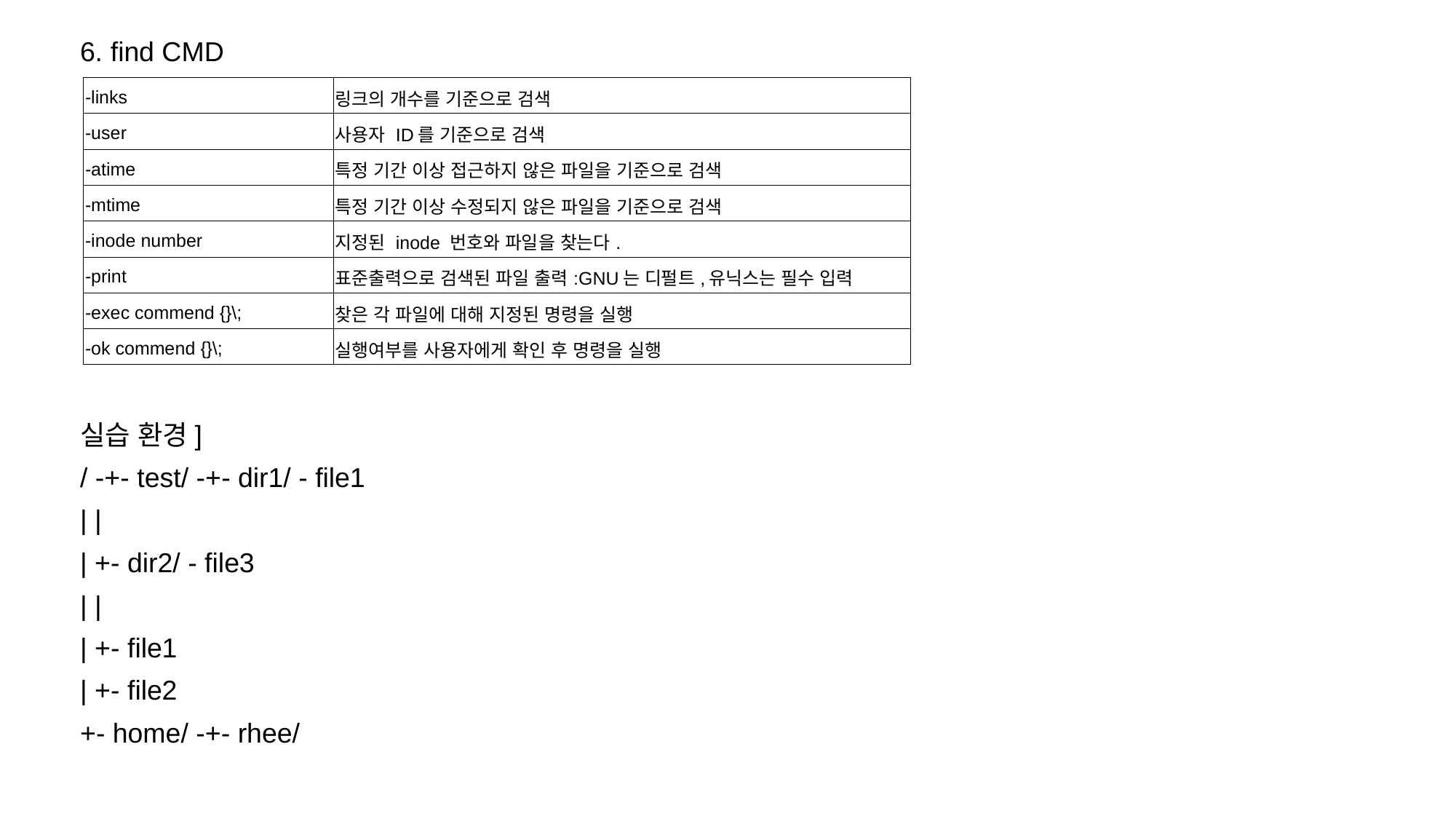

6. find CMD

실습 환경]
/ -+- test/ -+- dir1/ - file1
| |
| +- dir2/ - file3
| |
| +- file1
| +- file2
+- home/ -+- rhee/
| -links | 링크의 개수를 기준으로 검색 |
| --- | --- |
| -user | 사용자 ID를 기준으로 검색 |
| -atime | 특정 기간 이상 접근하지 않은 파일을 기준으로 검색 |
| -mtime | 특정 기간 이상 수정되지 않은 파일을 기준으로 검색 |
| -inode number | 지정된 inode 번호와 파일을 찾는다. |
| -print | 표준출력으로 검색된 파일 출력:GNU는 디펄트,유닉스는 필수 입력 |
| -exec commend {}\; | 찾은 각 파일에 대해 지정된 명령을 실행 |
| -ok commend {}\; | 실행여부를 사용자에게 확인 후 명령을 실행 |